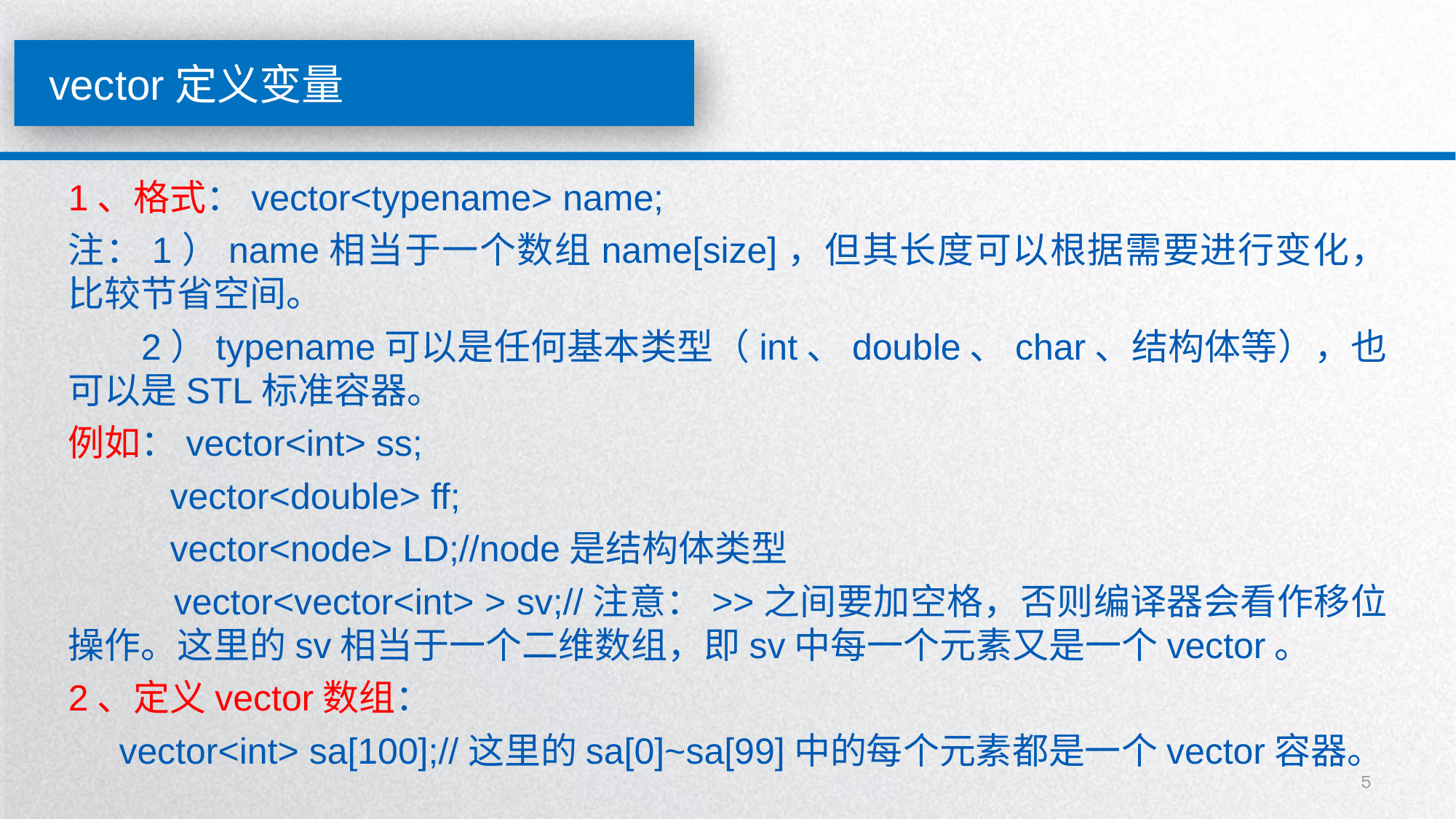

vector定义变量
1、格式：vector<typename> name;
注：1）name相当于一个数组name[size]，但其长度可以根据需要进行变化，比较节省空间。
       2）typename可以是任何基本类型（int、double、char、结构体等），也可以是STL标准容器。
例如：vector<int> ss;
          vector<double> ff;
          vector<node> LD;//node是结构体类型
          vector<vector<int> > sv;//注意：>>之间要加空格，否则编译器会看作移位操作。这里的sv相当于一个二维数组，即sv中每一个元素又是一个vector。
2、定义vector数组：
     vector<int> sa[100];//这里的sa[0]~sa[99]中的每个元素都是一个vector容器。
5